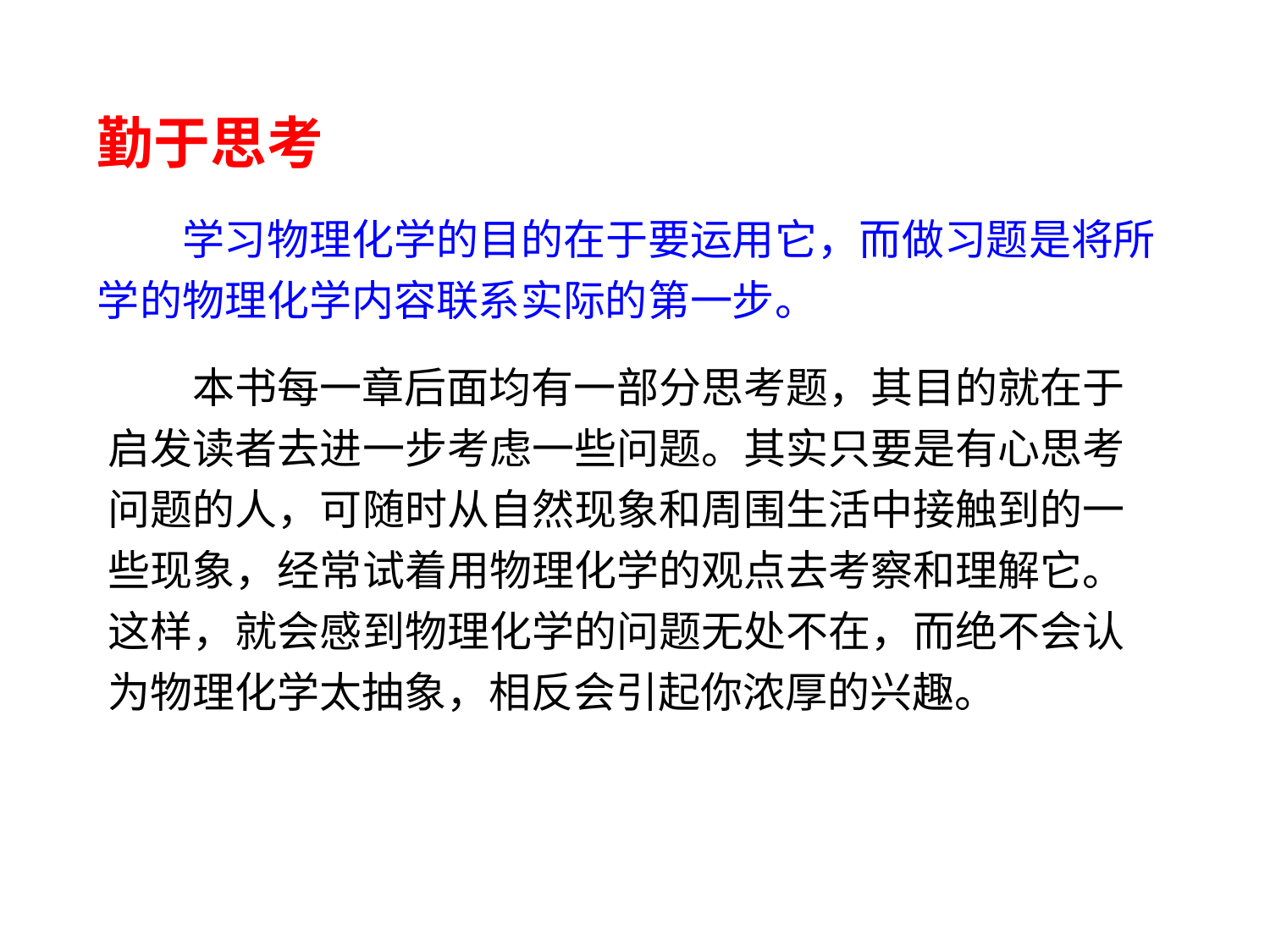

# 勤于思考
学习物理化学的目的在于要运用它，而做习题是将所 学的物理化学内容联系实际的第一步。
本书每一章后面均有一部分思考题，其目的就在于启发读者去进一步考虑一些问题。其实只要是有心思考问题的人，可随时从自然现象和周围生活中接触到的一些现象，经常试着用物理化学的观点去考察和理解它。这样，就会感到物理化学的问题无处不在，而绝不会认为物理化学太抽象，相反会引起你浓厚的兴趣。